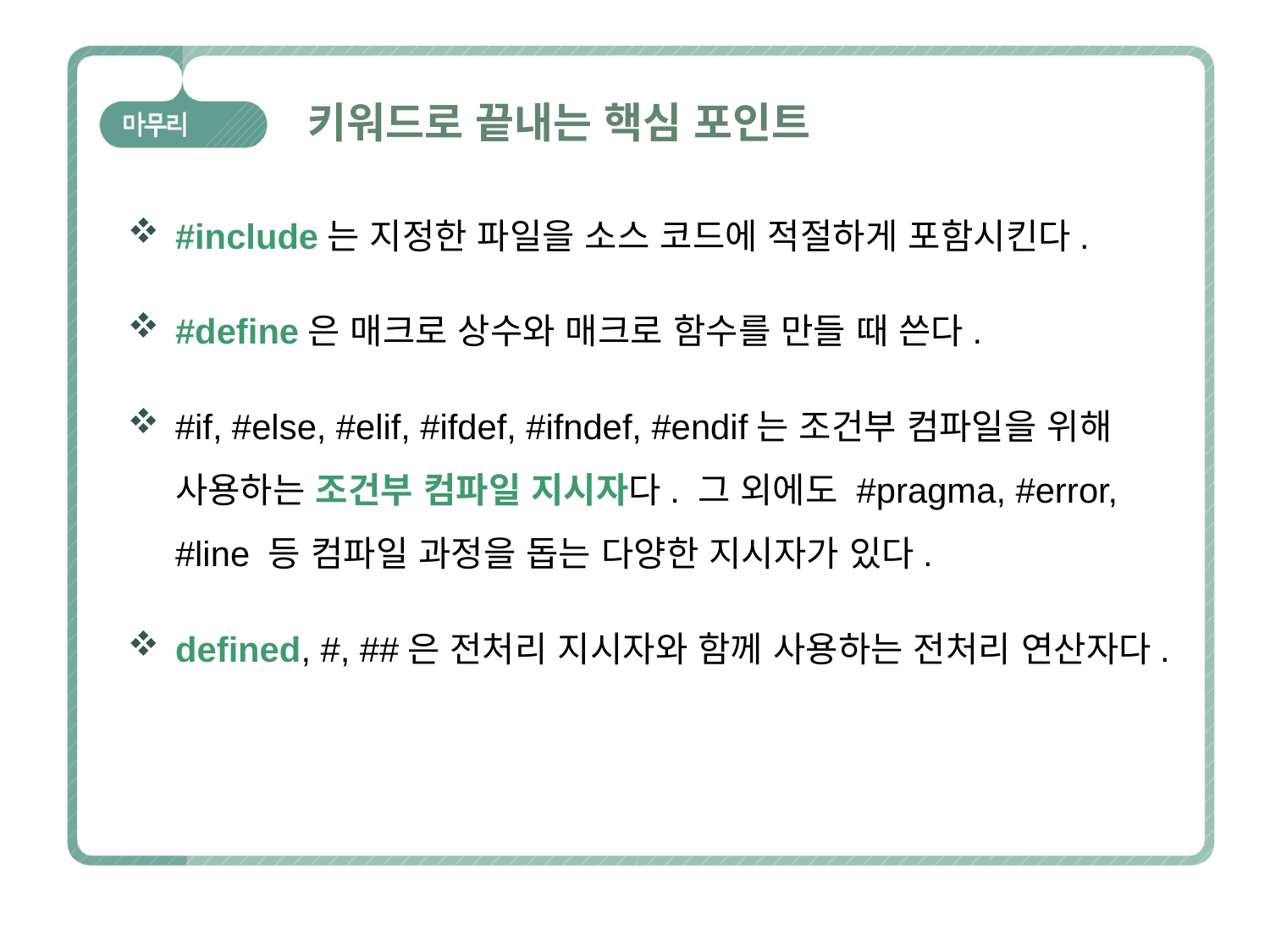

# 키워드로 끝내는 핵심 포인트
#include는 지정한 파일을 소스 코드에 적절하게 포함시킨다.

#define은 매크로 상수와 매크로 함수를 만들 때 쓴다.

#if, #else, #elif, #ifdef, #ifndef, #endif는 조건부 컴파일을 위해 사용하는 조건부 컴파일 지시자다. 그 외에도 #pragma, #error, #line 등 컴파일 과정을 돕는 다양한 지시자가 있다.

defined, #, ##은 전처리 지시자와 함께 사용하는 전처리 연산자다.